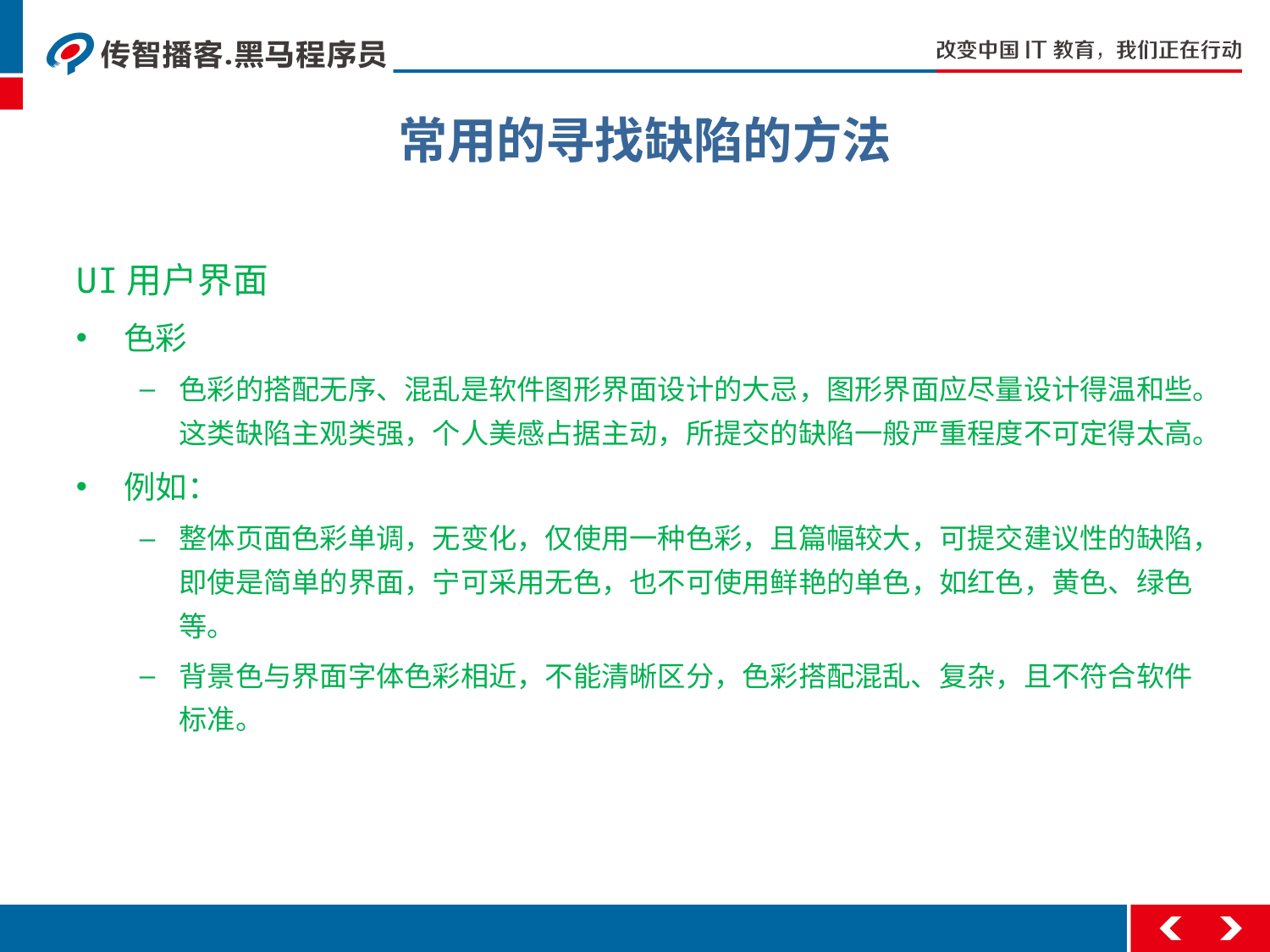

# 常用的寻找缺陷的方法
UI用户界面
色彩
色彩的搭配无序、混乱是软件图形界面设计的大忌，图形界面应尽量设计得温和些。这类缺陷主观类强，个人美感占据主动，所提交的缺陷一般严重程度不可定得太高。
例如：
整体页面色彩单调，无变化，仅使用一种色彩，且篇幅较大，可提交建议性的缺陷，即使是简单的界面，宁可采用无色，也不可使用鲜艳的单色，如红色，黄色、绿色等。
背景色与界面字体色彩相近，不能清晰区分，色彩搭配混乱、复杂，且不符合软件标准。